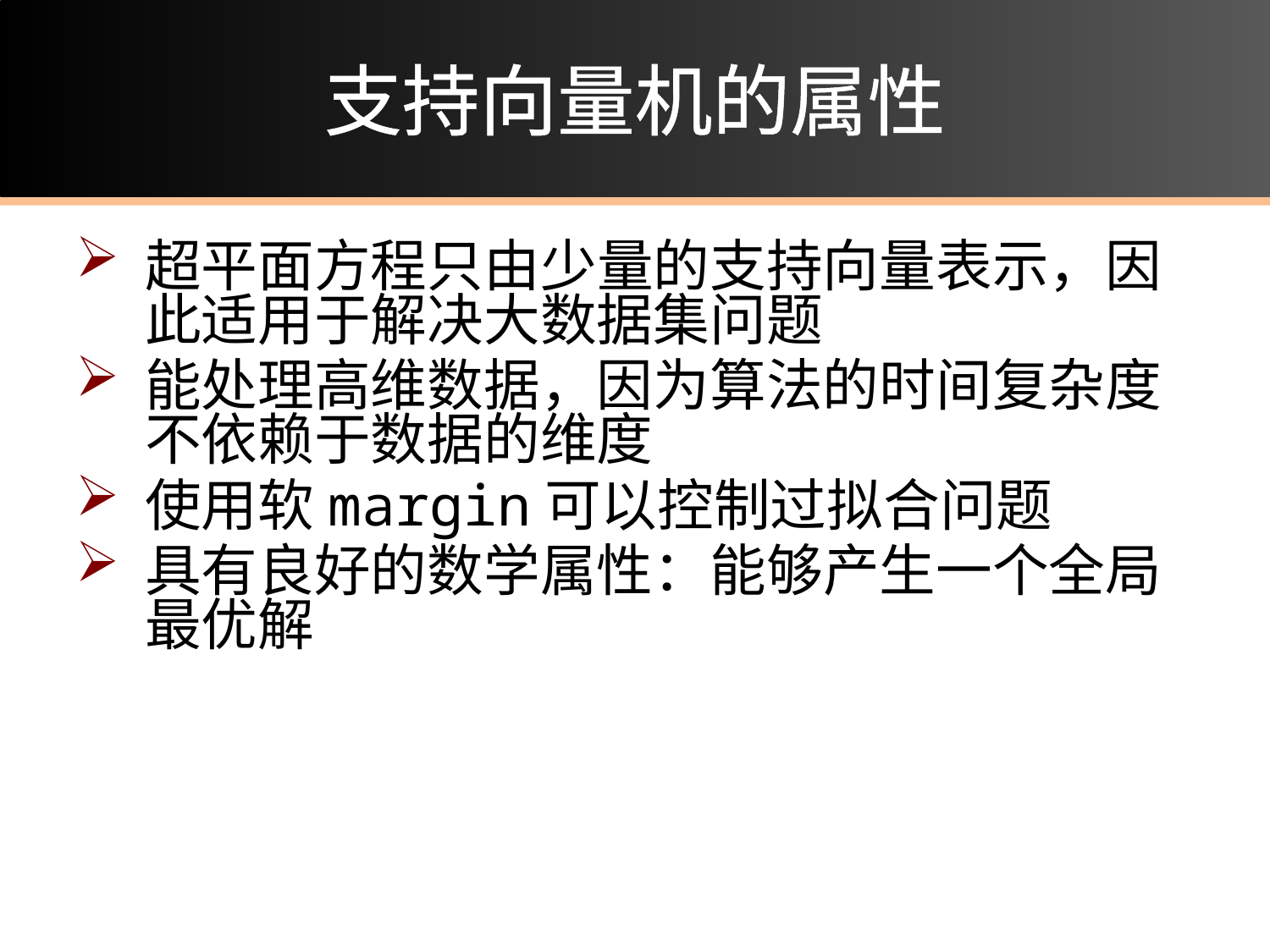

# 支持向量机的属性
超平面方程只由少量的支持向量表示，因此适用于解决大数据集问题
能处理高维数据，因为算法的时间复杂度不依赖于数据的维度
使用软margin可以控制过拟合问题
具有良好的数学属性：能够产生一个全局最优解